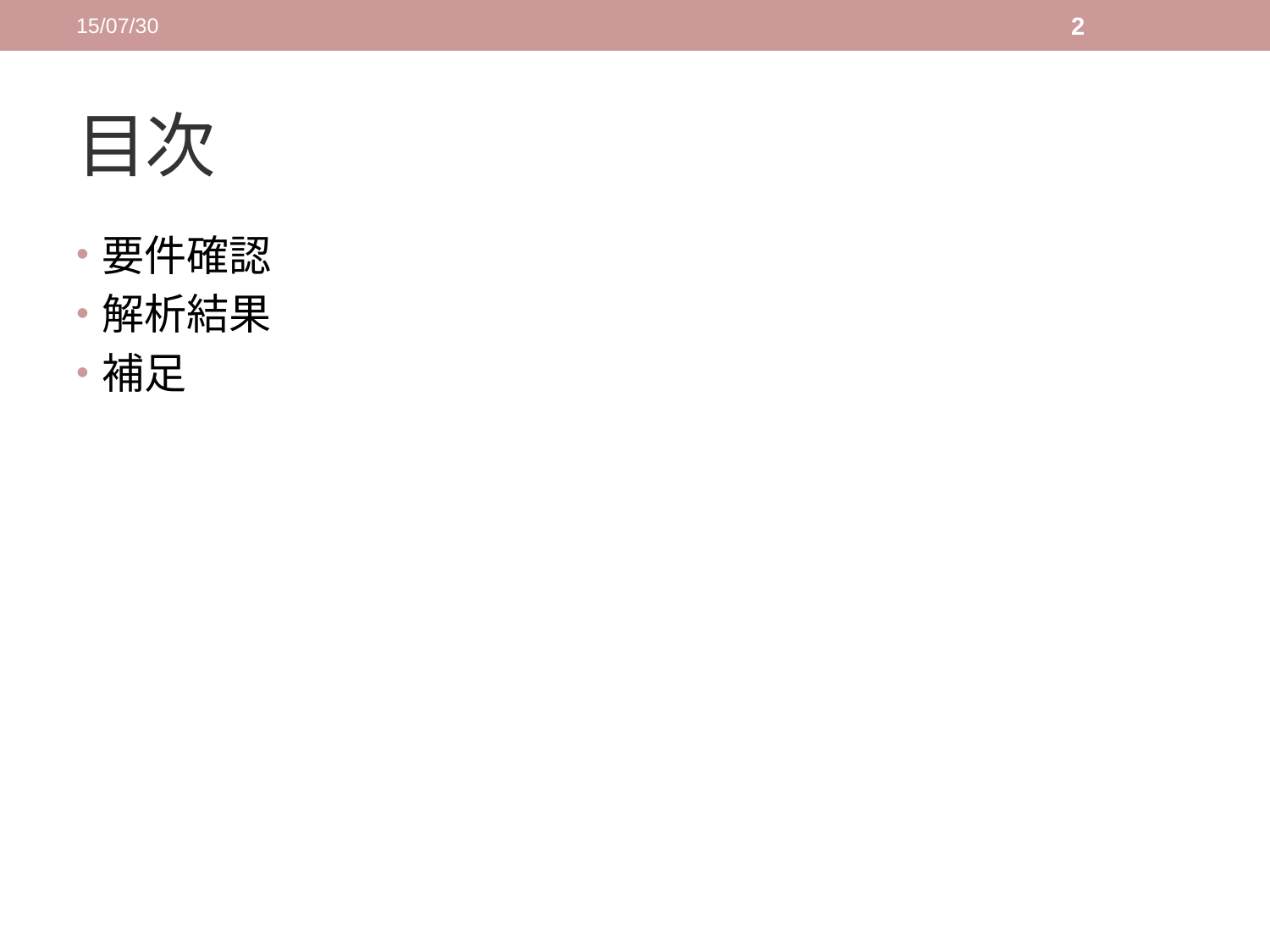

15/07/30
2
# 目次
要件確認
解析結果
補足